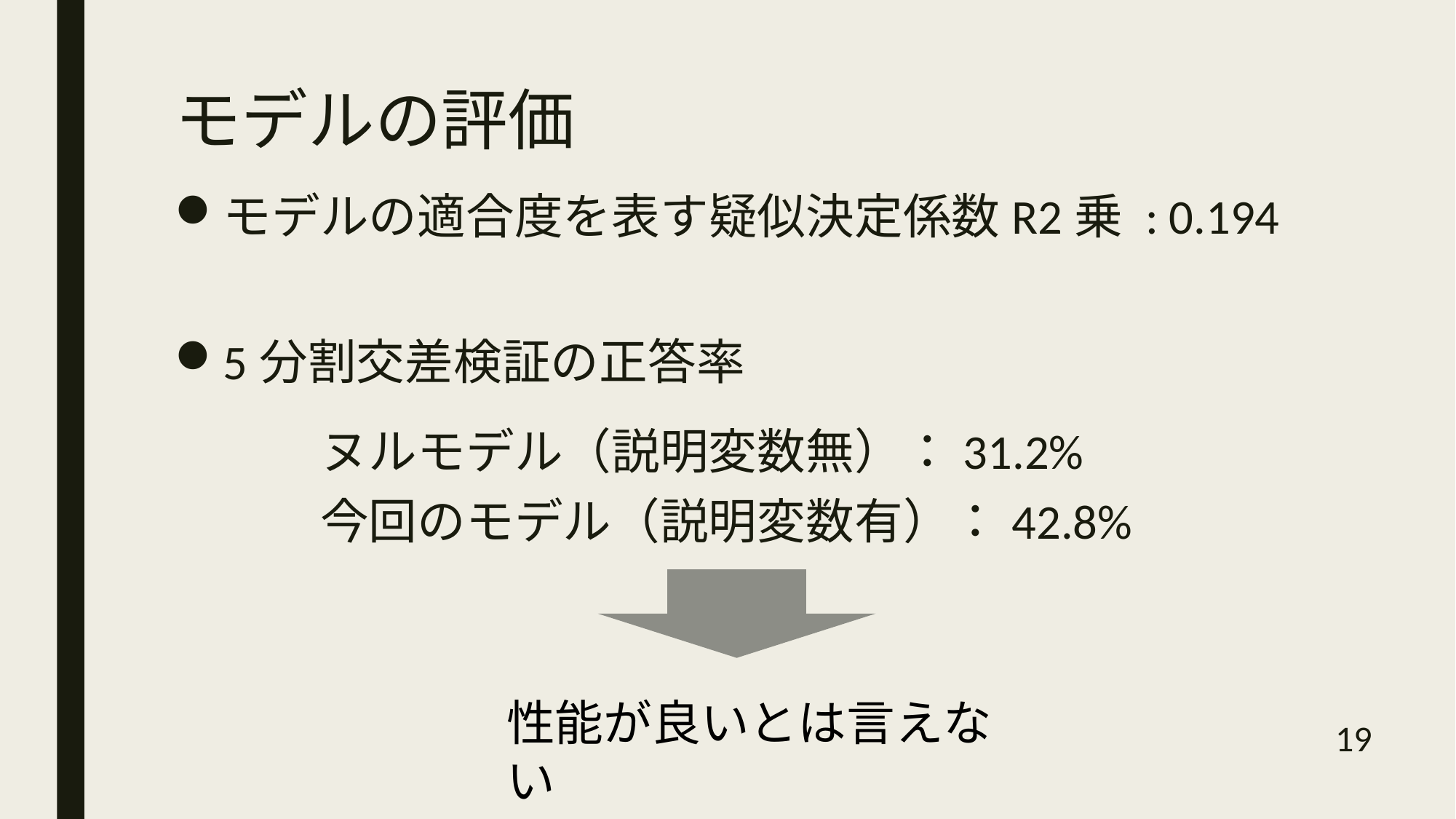

# モデルの評価
モデルの適合度を表す疑似決定係数R2乗 : 0.194

5分割交差検証の正答率
　　　ヌルモデル（説明変数無）：31.2%
　　　今回のモデル（説明変数有）：42.8%

性能が良いとは言えない
19